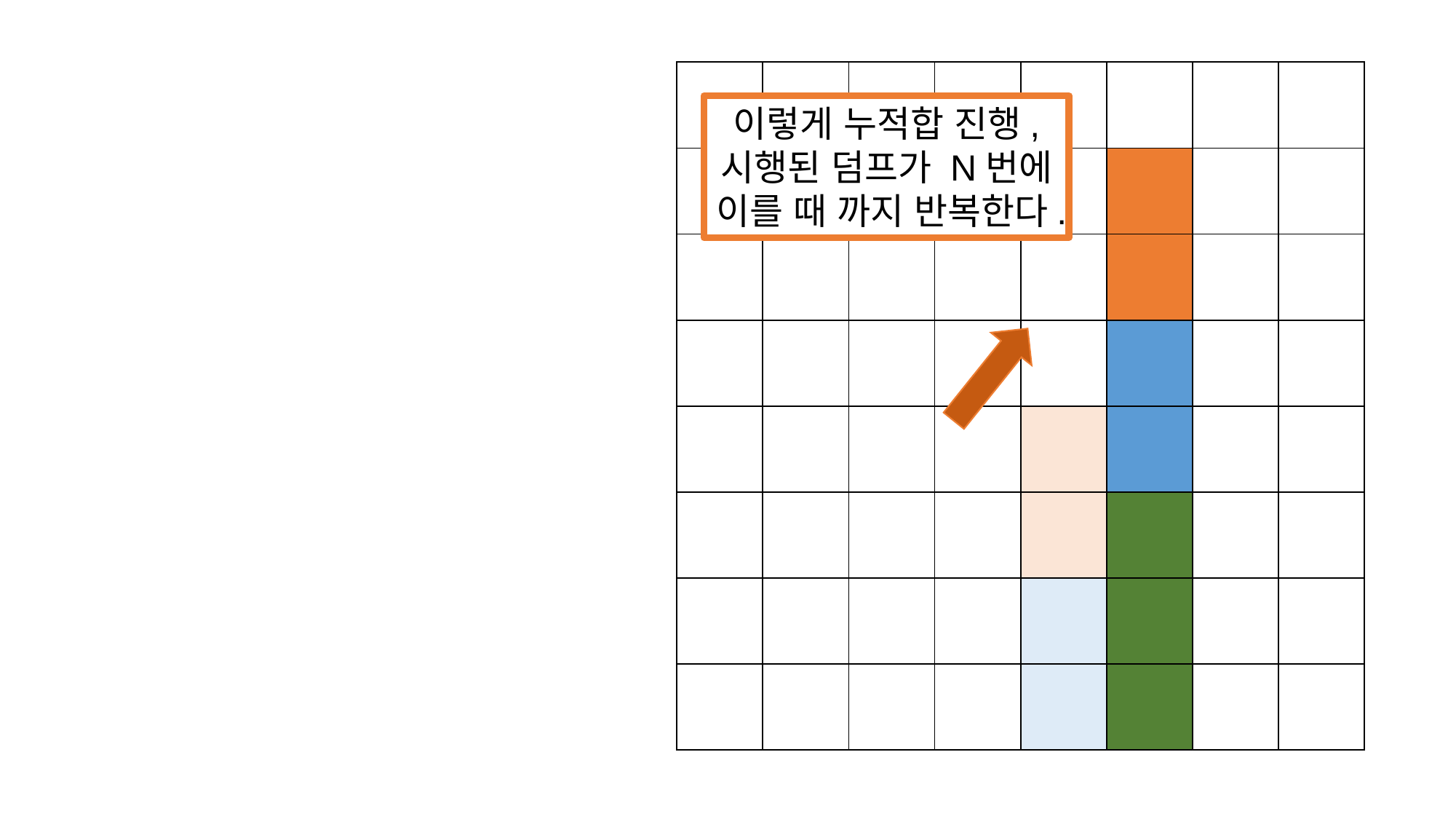

|  |  |  |  |  |  |  |  |
| --- | --- | --- | --- | --- | --- | --- | --- |
|  |  |  |  |  |  |  |  |
|  |  |  |  |  |  |  |  |
|  |  |  |  |  |  |  |  |
|  |  |  |  |  |  |  |  |
|  |  |  |  |  |  |  |  |
|  |  |  |  |  |  |  |  |
|  |  |  |  |  |  |  |  |
이렇게 누적합 진행,
시행된 덤프가 N번에
이를 때 까지 반복한다.